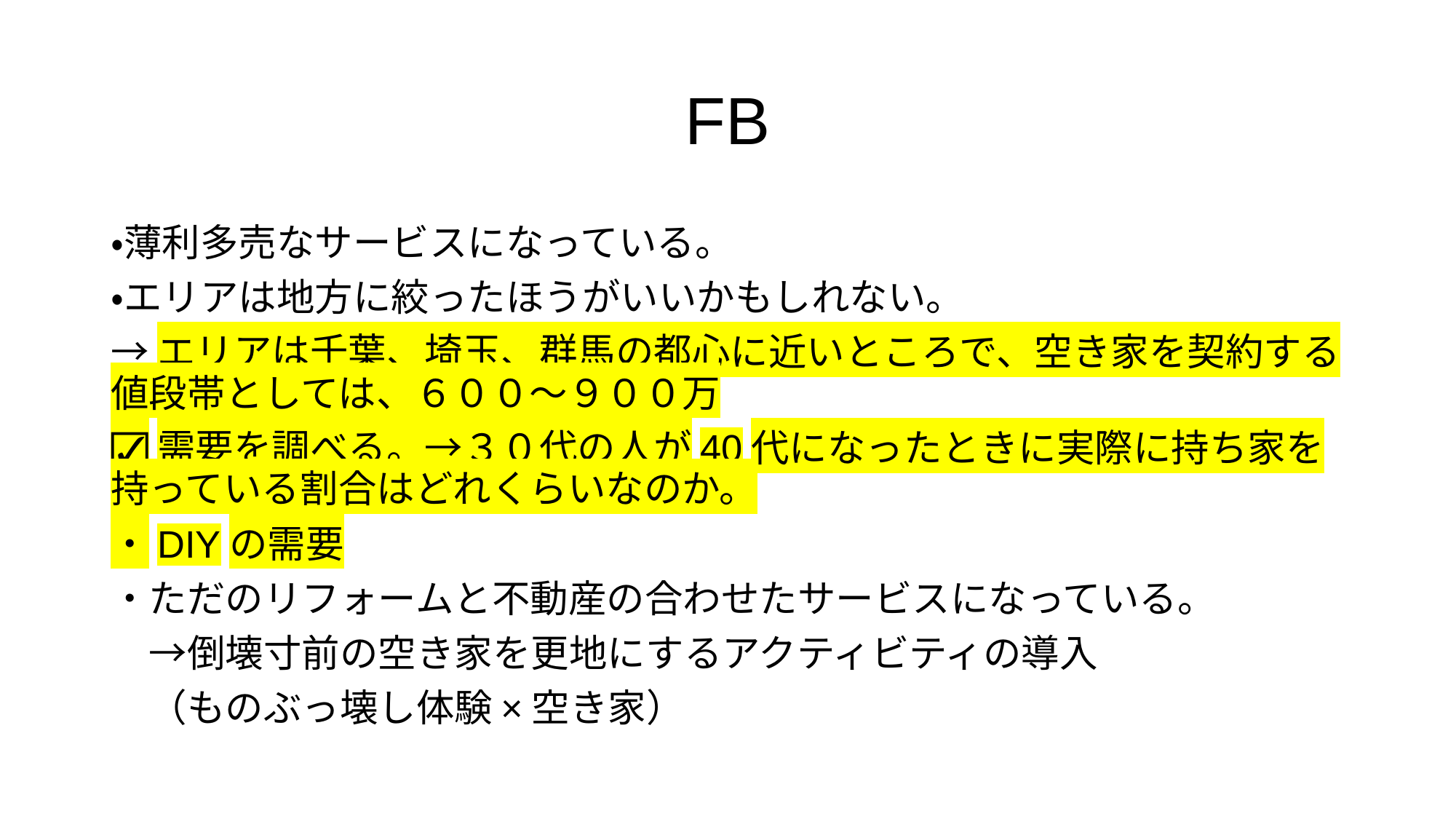

# FB
・薄利多売なサービスになっている。
・エリアは地方に絞ったほうがいいかもしれない。
→エリアは千葉、埼玉、群馬の都心に近いところで、空き家を契約する値段帯としては、６００～９００万
☑需要を調べる。→３０代の人が40代になったときに実際に持ち家を持っている割合はどれくらいなのか。
・DIYの需要
・ただのリフォームと不動産の合わせたサービスになっている。
　→倒壊寸前の空き家を更地にするアクティビティの導入
　（ものぶっ壊し体験×空き家）